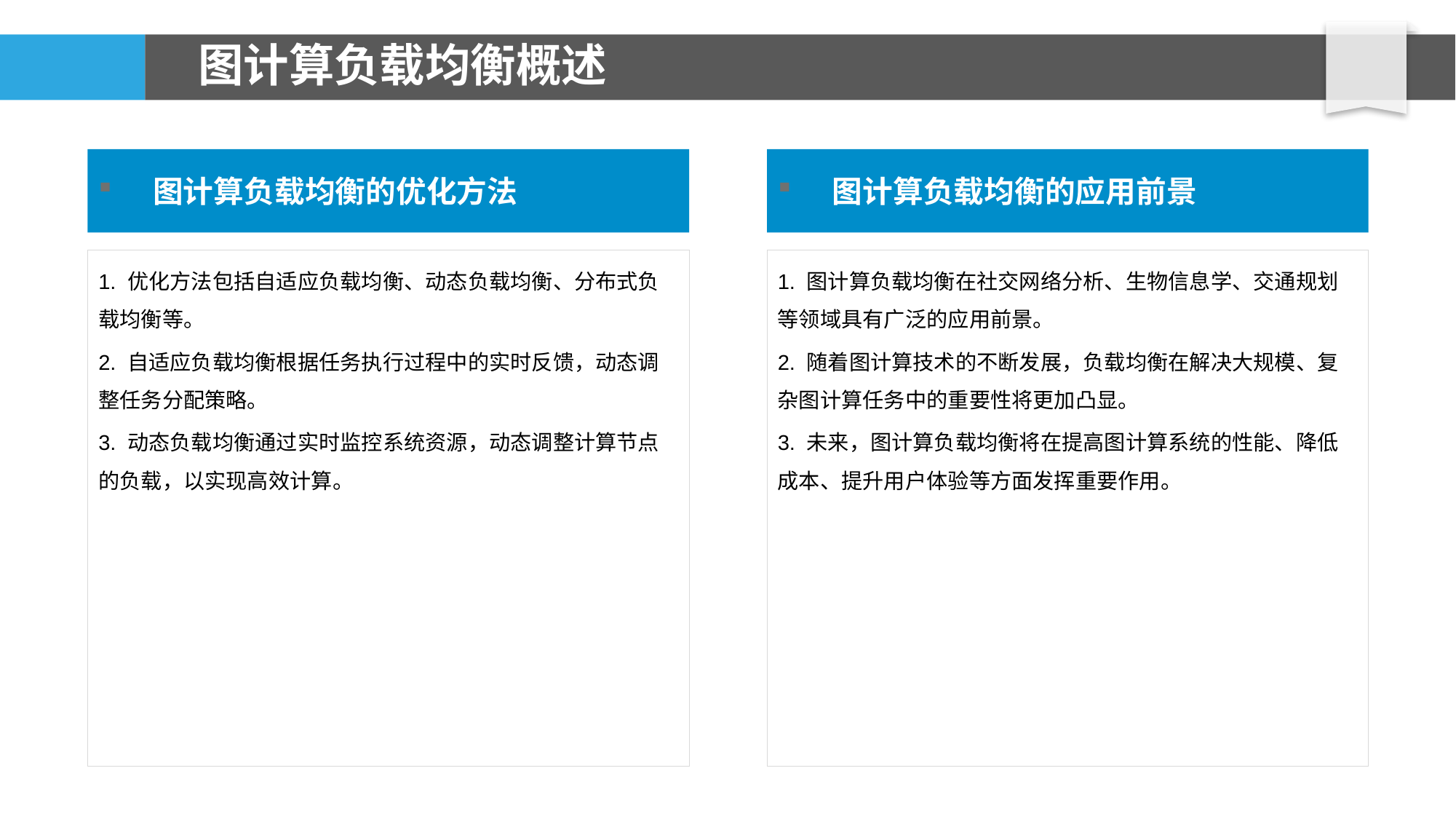

# 图计算负载均衡概述
图计算负载均衡的优化方法
图计算负载均衡的应用前景
1. 优化方法包括自适应负载均衡、动态负载均衡、分布式负载均衡等。
2. 自适应负载均衡根据任务执行过程中的实时反馈，动态调整任务分配策略。
3. 动态负载均衡通过实时监控系统资源，动态调整计算节点的负载，以实现高效计算。
1. 图计算负载均衡在社交网络分析、生物信息学、交通规划等领域具有广泛的应用前景。
2. 随着图计算技术的不断发展，负载均衡在解决大规模、复杂图计算任务中的重要性将更加凸显。
3. 未来，图计算负载均衡将在提高图计算系统的性能、降低成本、提升用户体验等方面发挥重要作用。